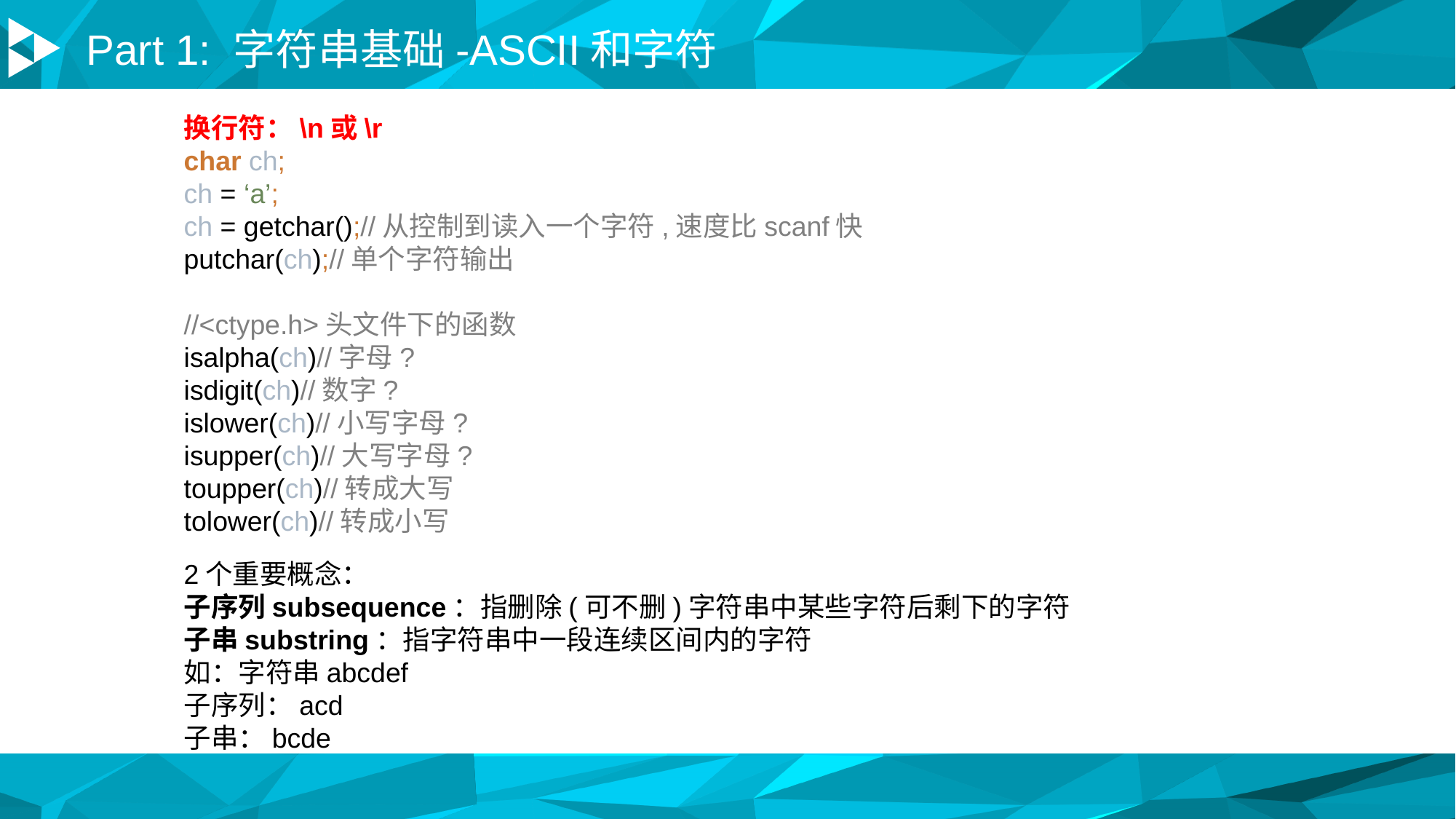

Part 1: 字符串基础-ASCII和字符
换行符：\n或\r
char ch;
ch = ‘a’;
ch = getchar();//从控制到读入一个字符,速度比scanf快
putchar(ch);//单个字符输出

//<ctype.h>头文件下的函数
isalpha(ch)//字母?
isdigit(ch)//数字?
islower(ch)//小写字母?
isupper(ch)//大写字母?
toupper(ch)//转成大写
tolower(ch)//转成小写

A
C
D
2个重要概念：
子序列subsequence：指删除(可不删)字符串中某些字符后剩下的字符
子串substring：指字符串中一段连续区间内的字符
如：字符串abcdef
子序列：acd
子串：bcde